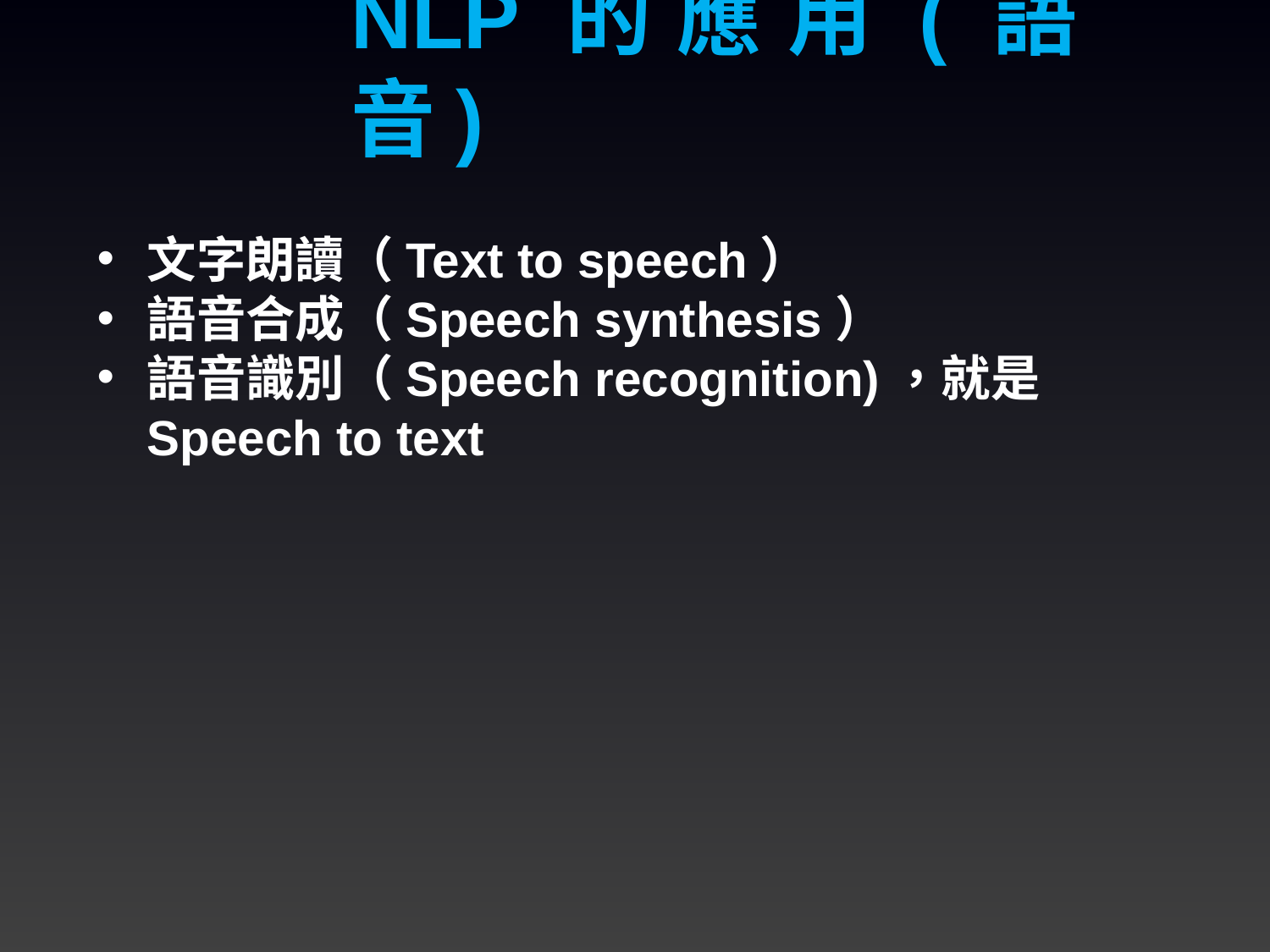

NLP的應用(語音)
文字朗讀（Text to speech）
語音合成（Speech synthesis）
語音識別（Speech recognition)，就是Speech to text